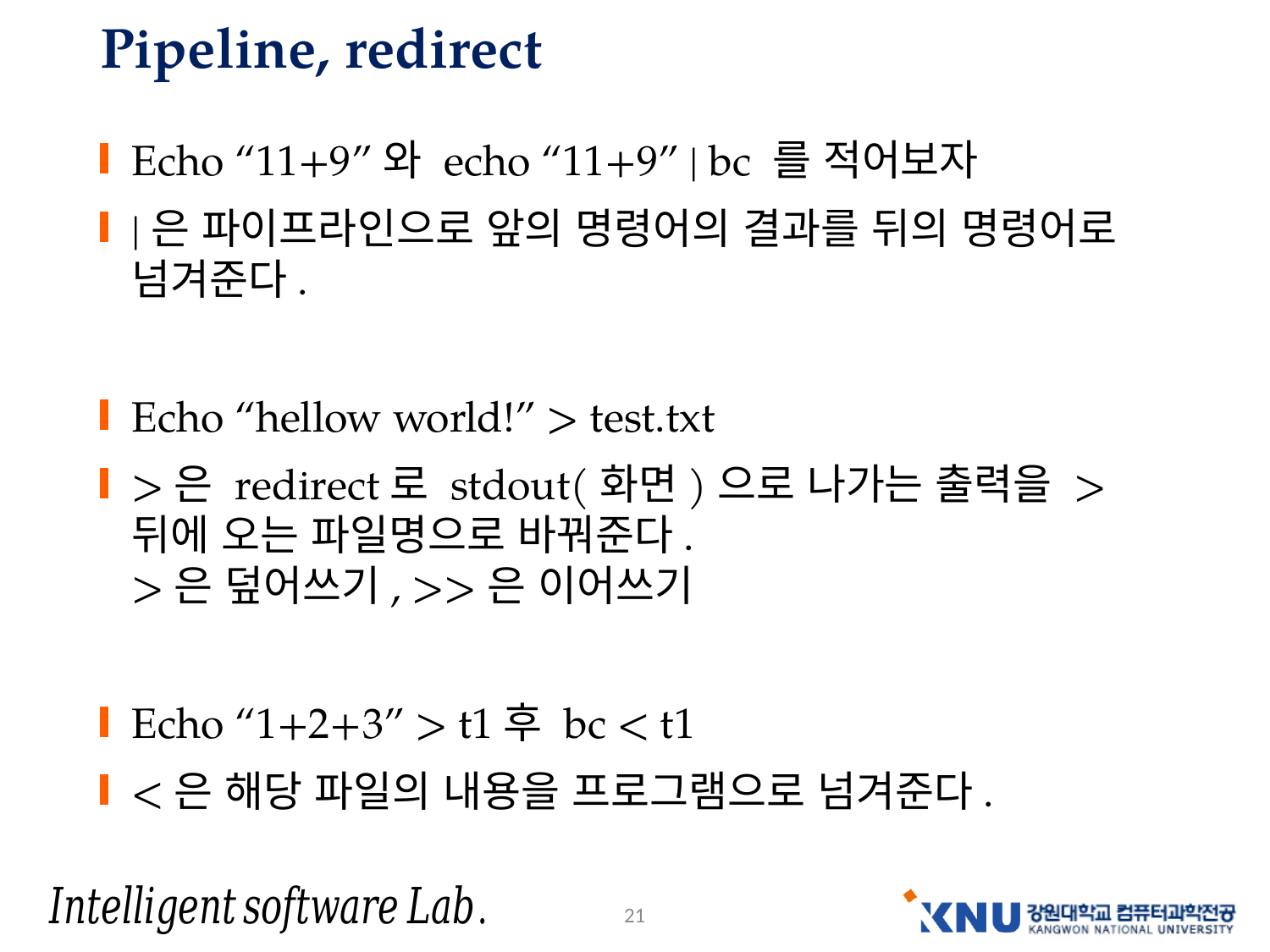

# Pipeline, redirect
Echo “11+9”와 echo “11+9” | bc 를 적어보자
|은 파이프라인으로 앞의 명령어의 결과를 뒤의 명령어로 넘겨준다.

Echo “hellow world!” > test.txt
>은 redirect로 stdout(화면)으로 나가는 출력을 > 뒤에 오는 파일명으로 바꿔준다.
>은 덮어쓰기, >>은 이어쓰기

Echo “1+2+3” > t1후 bc < t1
<은 해당 파일의 내용을 프로그램으로 넘겨준다.